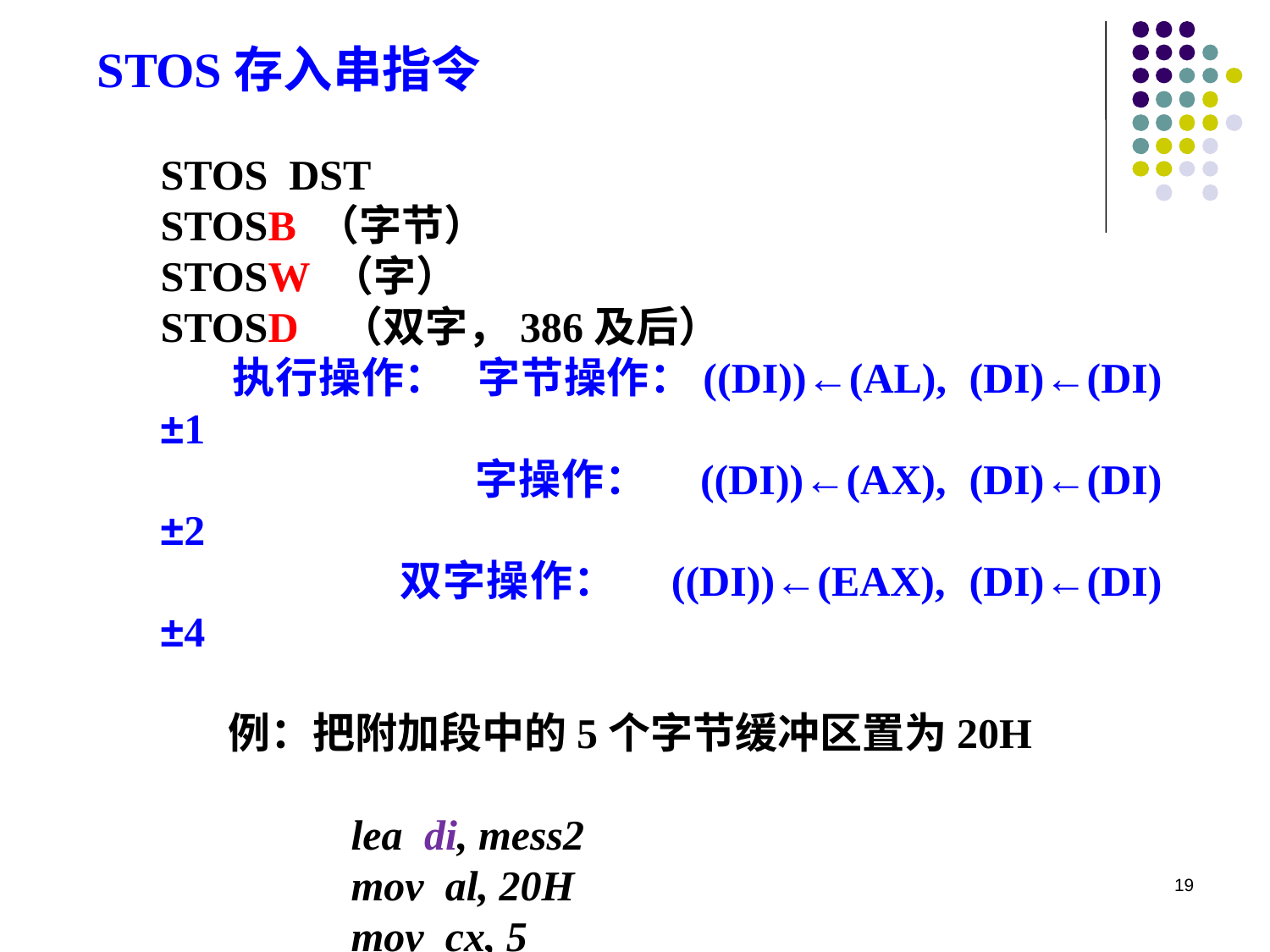

STOS存入串指令

STOS  DST
STOSB （字节）
STOSW （字）
STOSD   （双字，386及后）
      执行操作：   字节操作：((DI))←(AL),  (DI)←(DI)±1
                             字操作：    ((DI))←(AX),  (DI)←(DI)±2
                     双字操作：    ((DI))←(EAX),  (DI)←(DI)±4
      例：把附加段中的5个字节缓冲区置为20H

lea  di, mess2
mov  al, 20H
mov  cx, 5
cld
rep  stosb
19